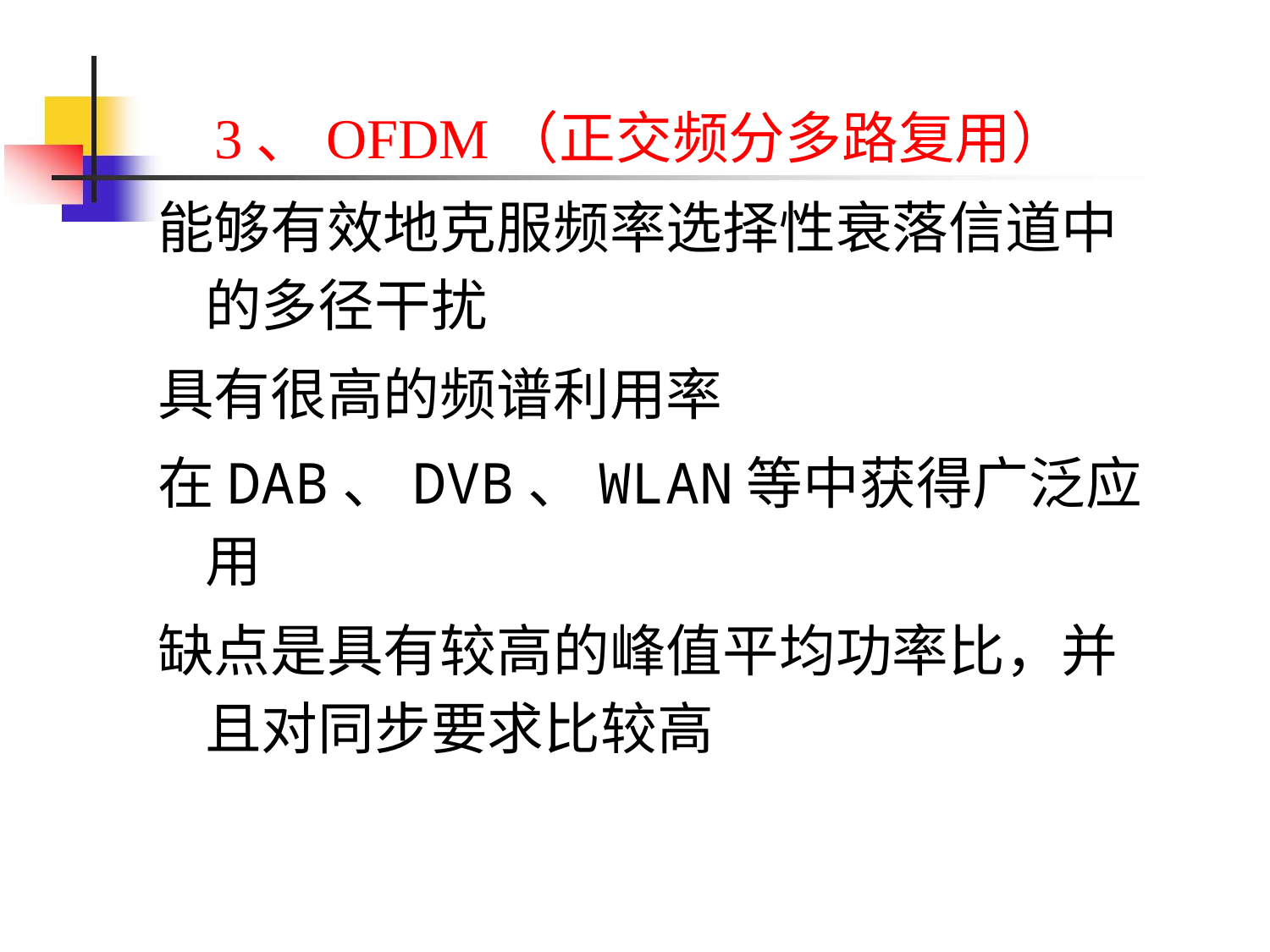

3、OFDM（正交频分多路复用）
能够有效地克服频率选择性衰落信道中的多径干扰
具有很高的频谱利用率
在DAB、DVB、WLAN等中获得广泛应用
缺点是具有较高的峰值平均功率比，并且对同步要求比较高